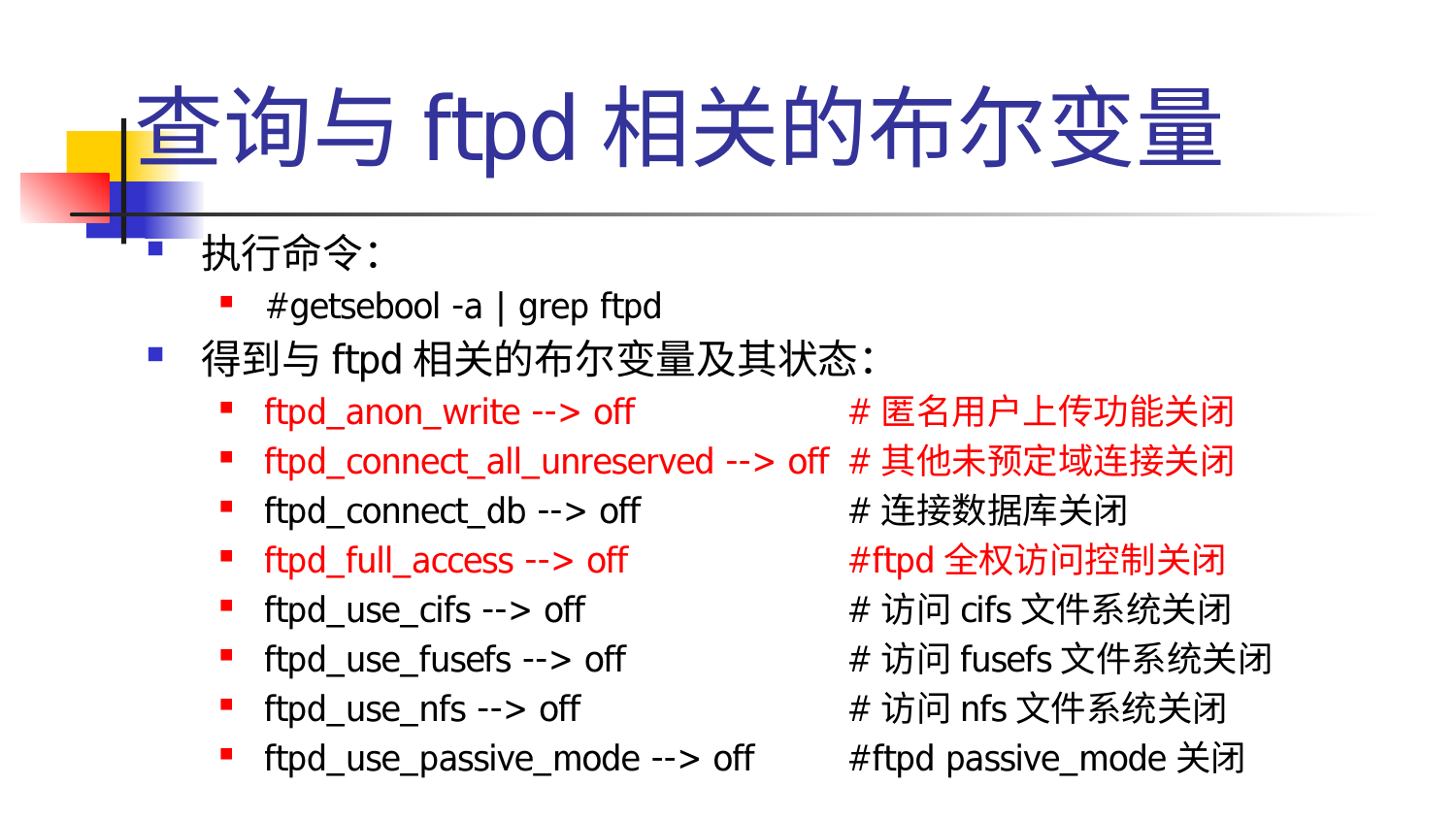

# 查询与ftpd相关的布尔变量
执行命令：
#getsebool -a | grep ftpd
得到与ftpd相关的布尔变量及其状态：
ftpd_anon_write --> off 		#匿名用户上传功能关闭
ftpd_connect_all_unreserved --> off	#其他未预定域连接关闭
ftpd_connect_db --> off 		#连接数据库关闭
ftpd_full_access --> off 		#ftpd全权访问控制关闭
ftpd_use_cifs --> off 		#访问cifs文件系统关闭
ftpd_use_fusefs --> off 		#访问fusefs文件系统关闭
ftpd_use_nfs --> off 		#访问nfs文件系统关闭
ftpd_use_passive_mode --> off 	#ftpd passive_mode关闭